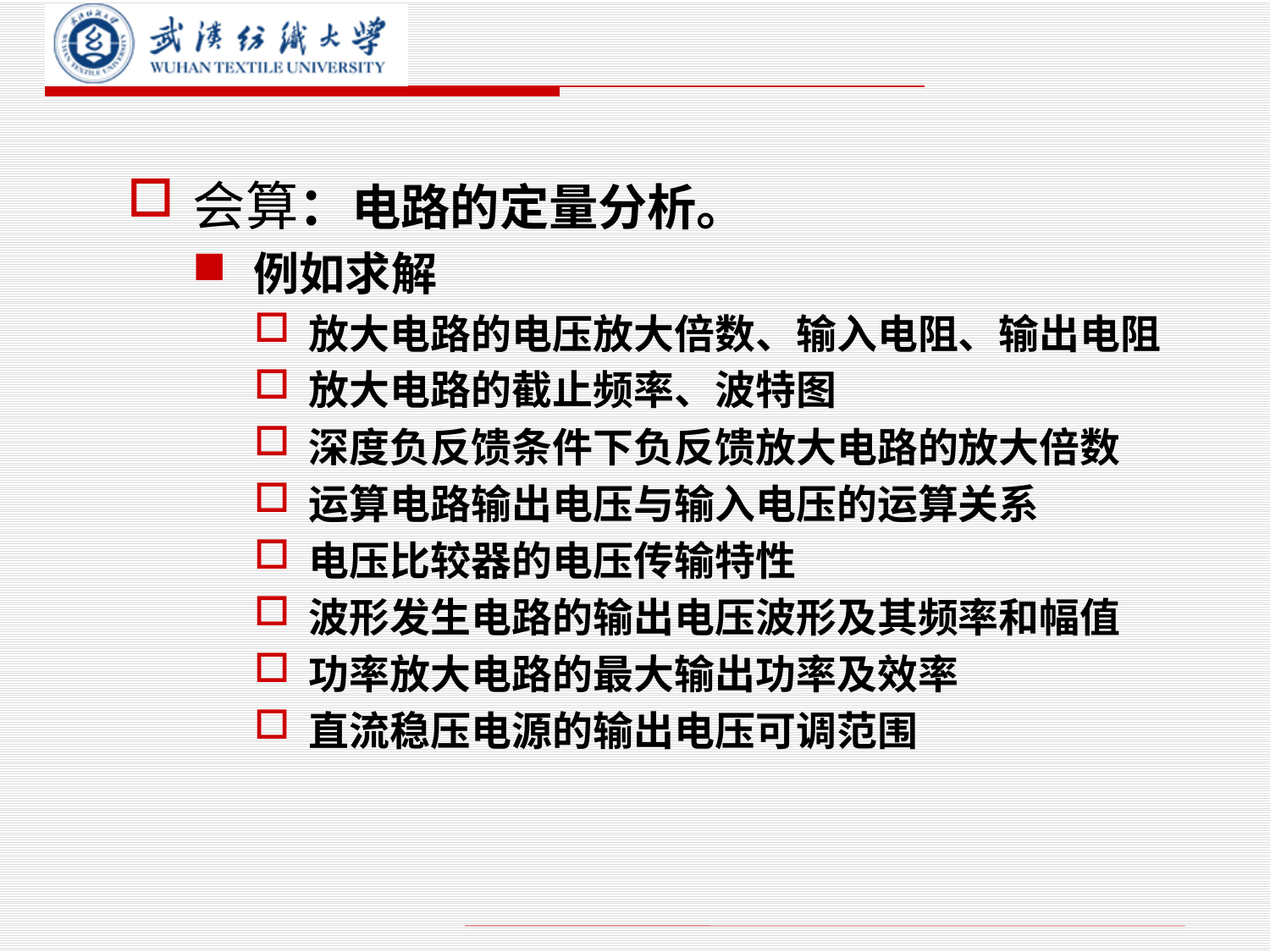

会算：电路的定量分析。
例如求解
放大电路的电压放大倍数、输入电阻、输出电阻
放大电路的截止频率、波特图
深度负反馈条件下负反馈放大电路的放大倍数
运算电路输出电压与输入电压的运算关系
电压比较器的电压传输特性
波形发生电路的输出电压波形及其频率和幅值
功率放大电路的最大输出功率及效率
直流稳压电源的输出电压可调范围